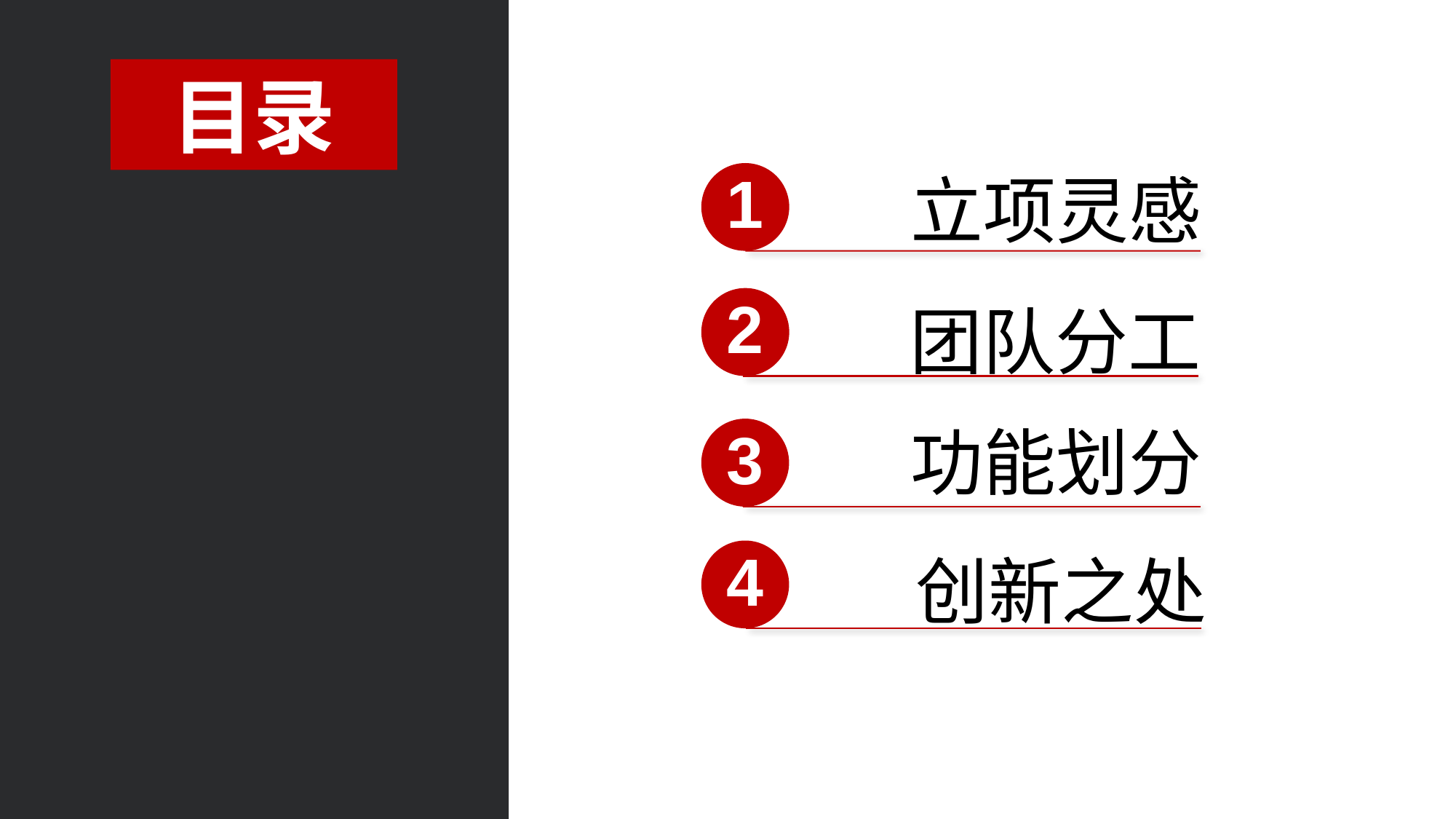

目录
立项灵感
1
2
团队分工
功能划分
3
4
创新之处